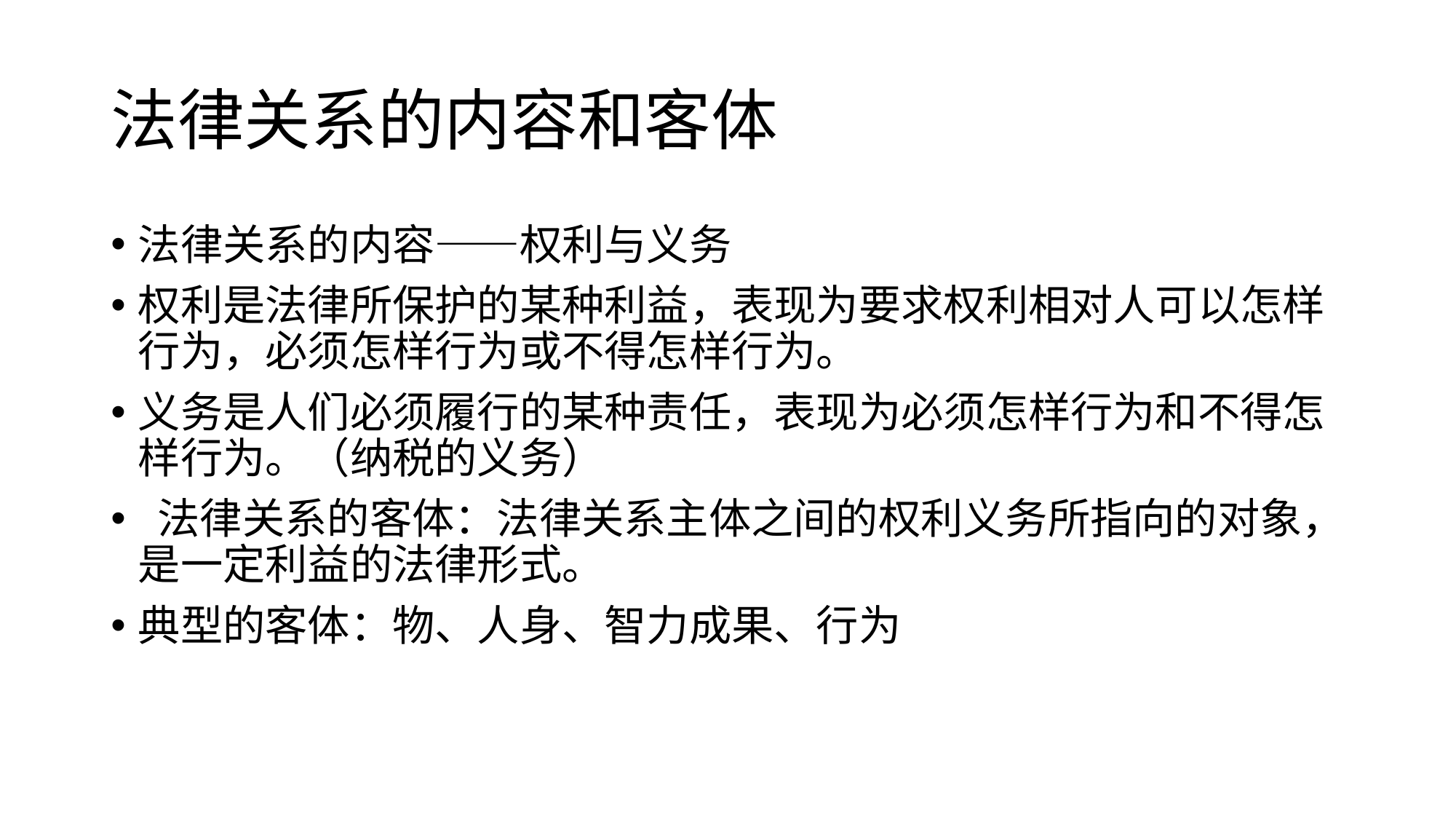

# 法律关系的内容和客体
法律关系的内容——权利与义务
权利是法律所保护的某种利益，表现为要求权利相对人可以怎样行为，必须怎样行为或不得怎样行为。
义务是人们必须履行的某种责任，表现为必须怎样行为和不得怎样行为。（纳税的义务）
 法律关系的客体：法律关系主体之间的权利义务所指向的对象，是一定利益的法律形式。
典型的客体：物、人身、智力成果、行为